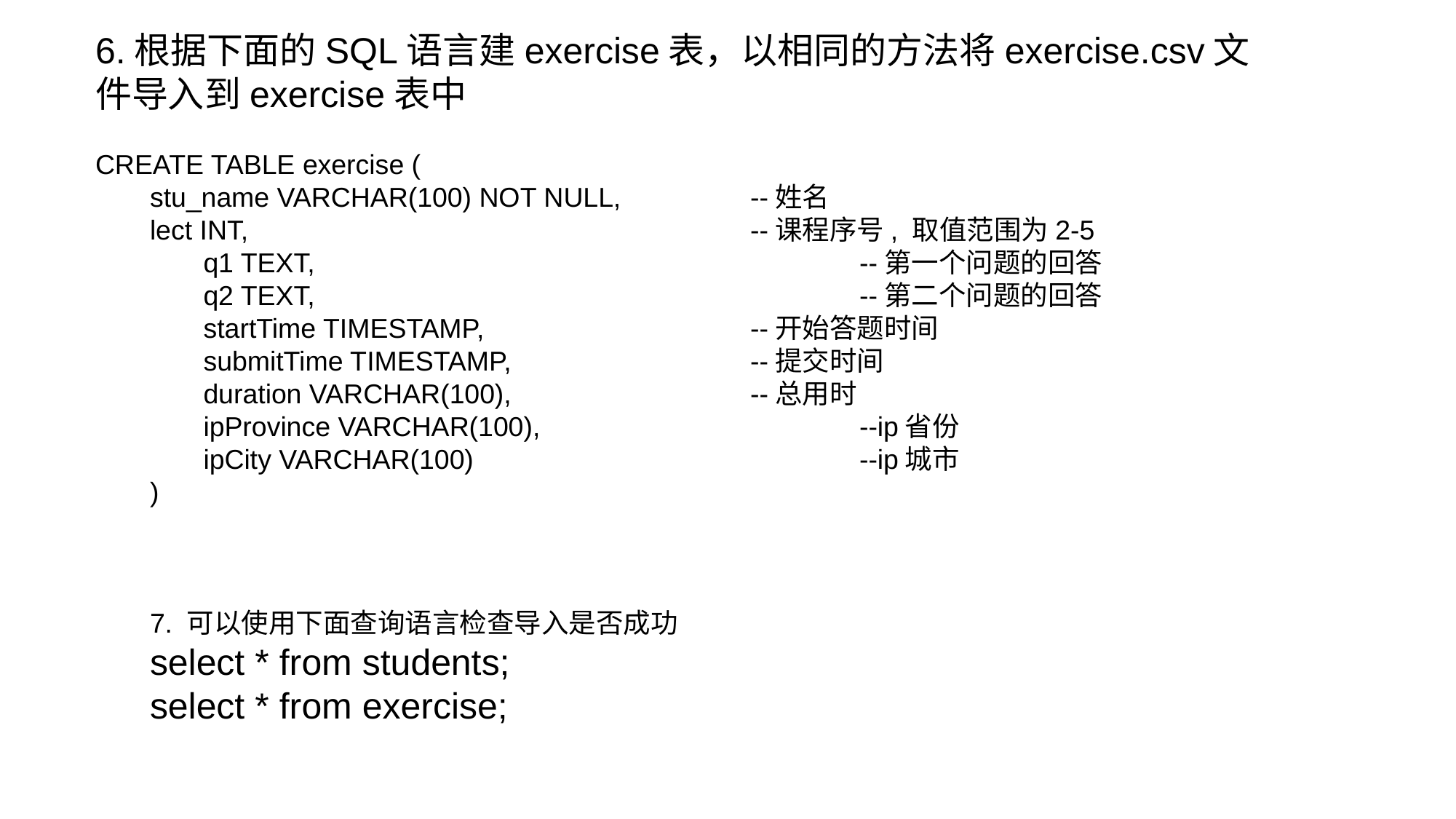

6.根据下面的SQL语言建exercise表，以相同的方法将exercise.csv文件导入到exercise表中

CREATE TABLE exercise (
stu_name VARCHAR(100) NOT NULL,		--姓名
lect INT, 					--课程序号, 取值范围为2-5
       q1 TEXT,  					--第一个问题的回答
       q2 TEXT,					--第二个问题的回答
       startTime TIMESTAMP,			--开始答题时间
       submitTime TIMESTAMP,			--提交时间
       duration VARCHAR(100),			--总用时
       ipProvince VARCHAR(100),			--ip省份
       ipCity VARCHAR(100)				--ip城市
)

7. 可以使用下面查询语言检查导入是否成功
select * from students;
select * from exercise;